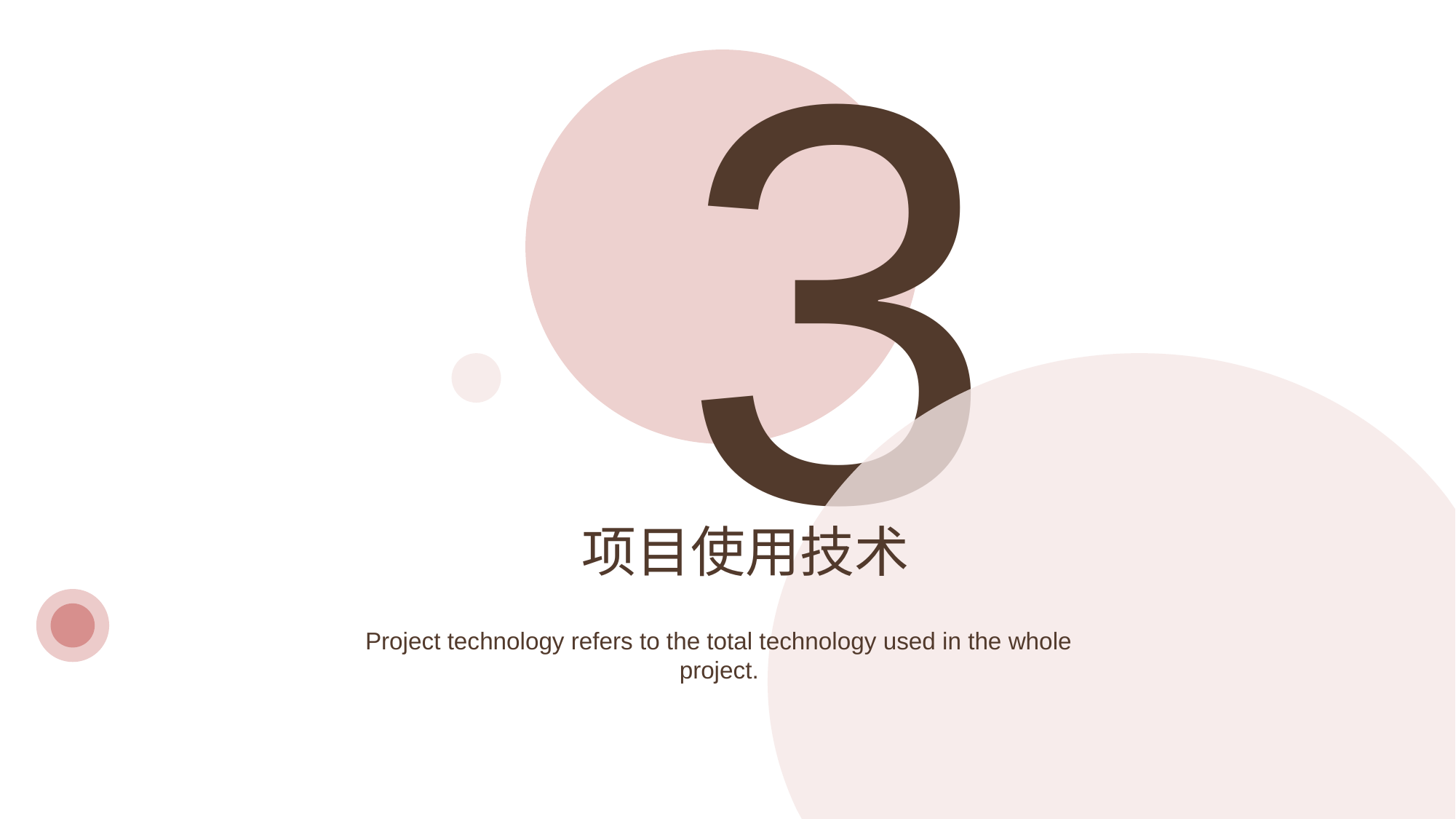

3

项目使用技术

Project technology refers to the total technology used in the whole project.